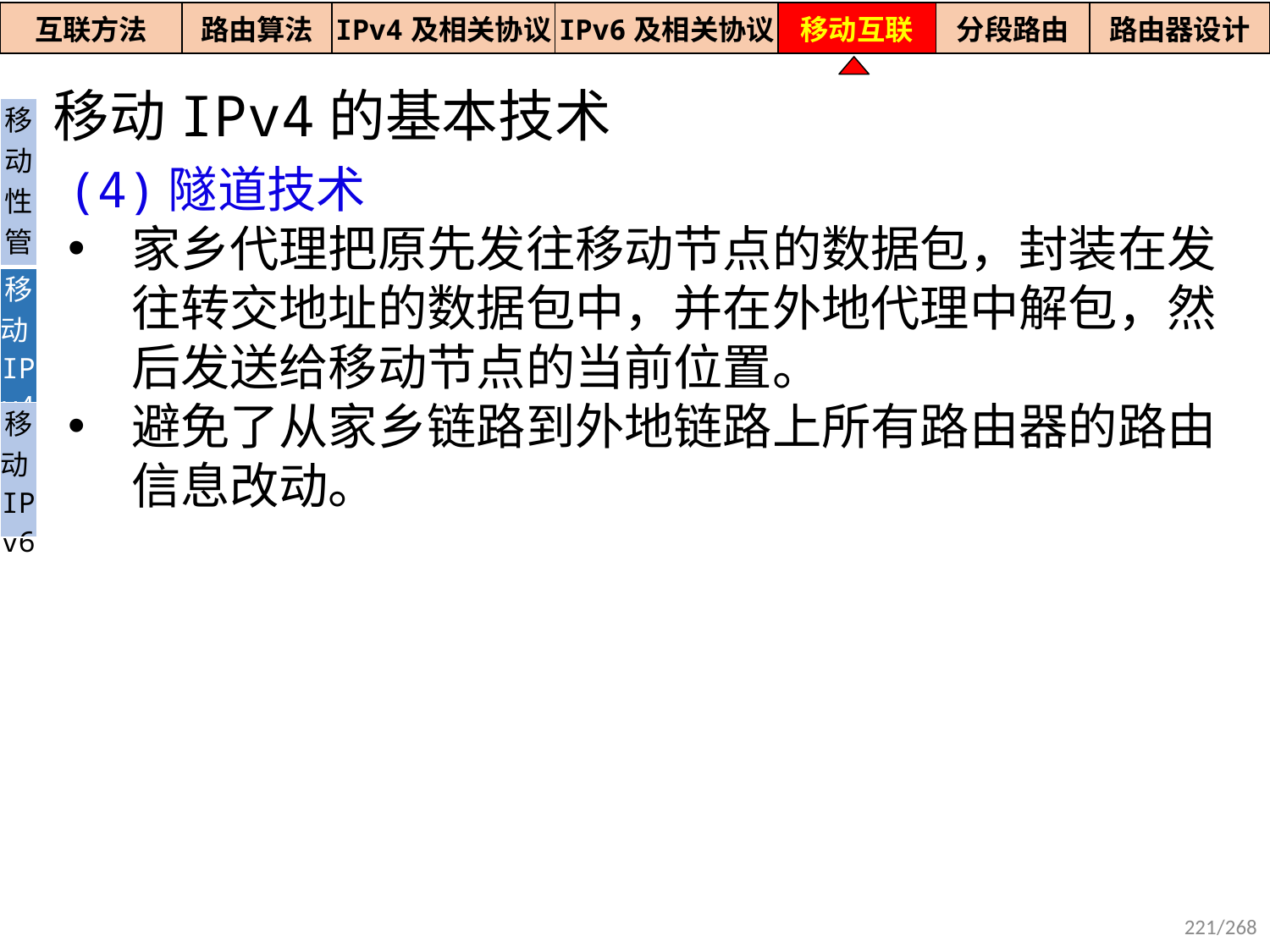

| 互联方法 | 路由算法 | IPv4及相关协议 | IPv6及相关协议 | 移动互联 | 分段路由 | 路由器设计 |
| --- | --- | --- | --- | --- | --- | --- |

移动IPv4的基本技术
| 移动性管理 |
| --- |
| 移动IPv4 |
| 移动IPv6 |
(4)隧道技术
家乡代理把原先发往移动节点的数据包，封装在发往转交地址的数据包中，并在外地代理中解包，然后发送给移动节点的当前位置。
避免了从家乡链路到外地链路上所有路由器的路由信息改动。
221/268